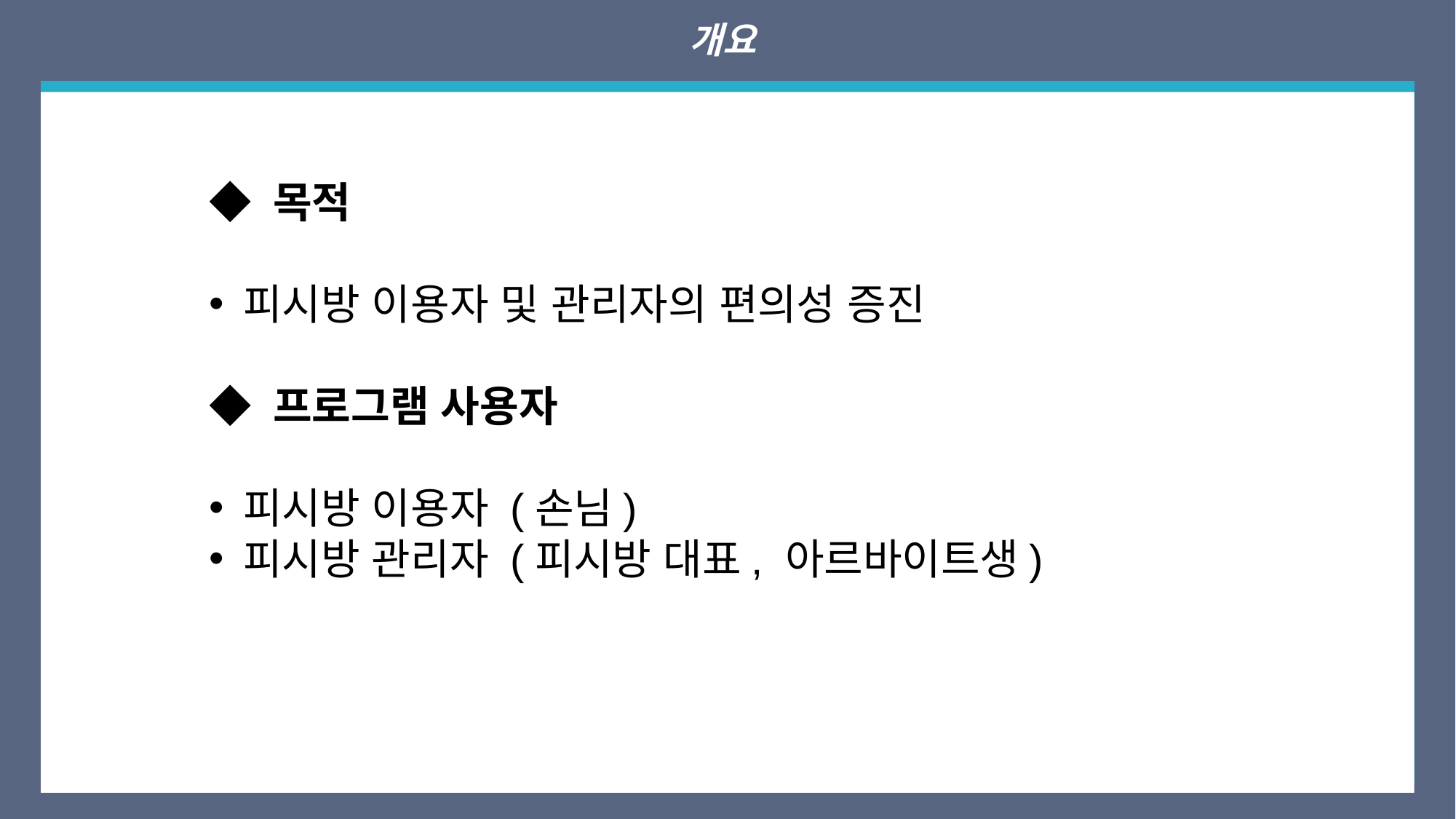

개요

◆ 목적

피시방 이용자 및 관리자의 편의성 증진

◆ 프로그램 사용자

피시방 이용자 (손님)
피시방 관리자 (피시방 대표, 아르바이트생)